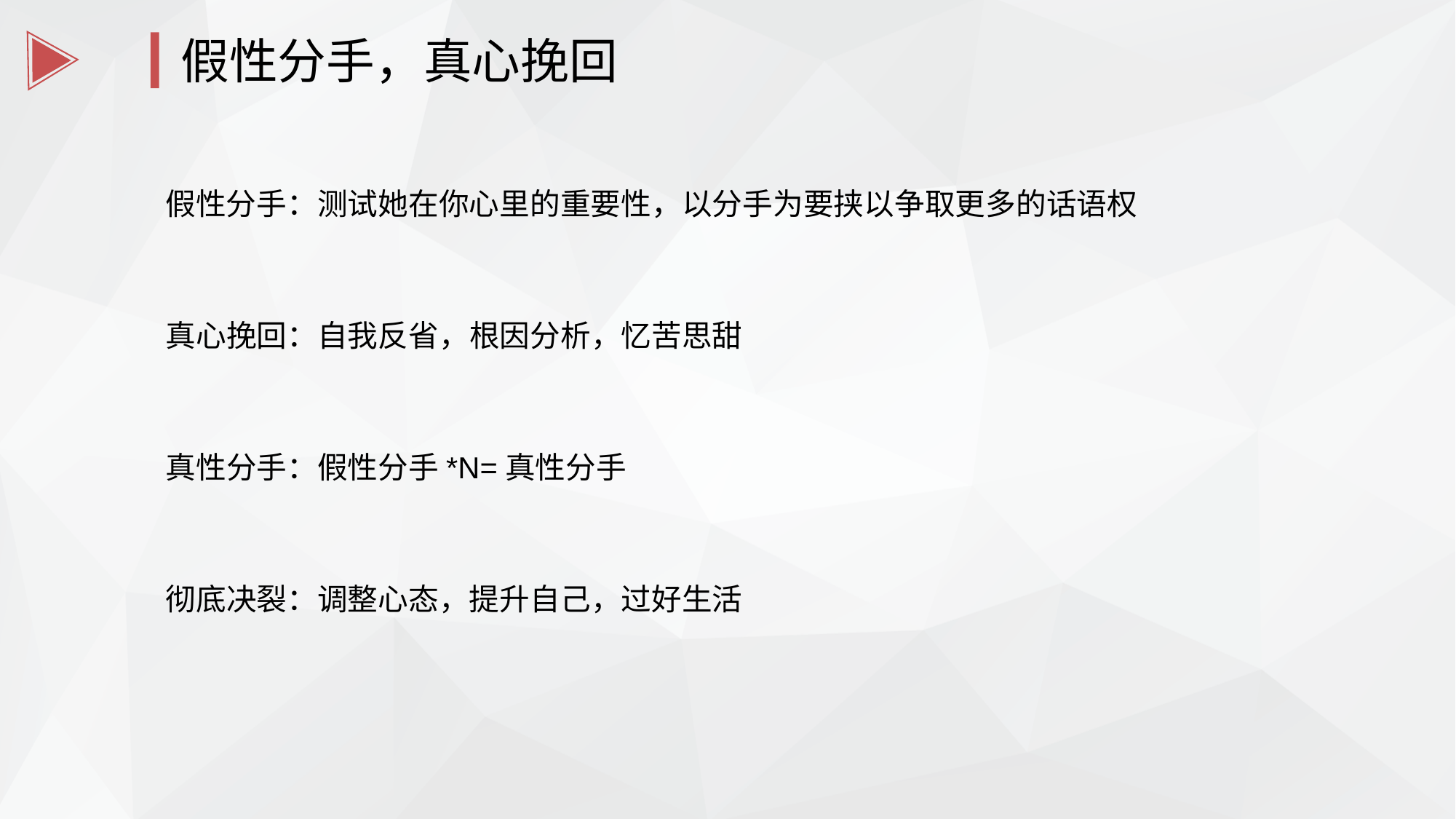

假性分手，真心挽回

假性分手：测试她在你心里的重要性，以分手为要挟以争取更多的话语权
真心挽回：自我反省，根因分析，忆苦思甜
真性分手：假性分手*N=真性分手
彻底决裂：调整心态，提升自己，过好生活